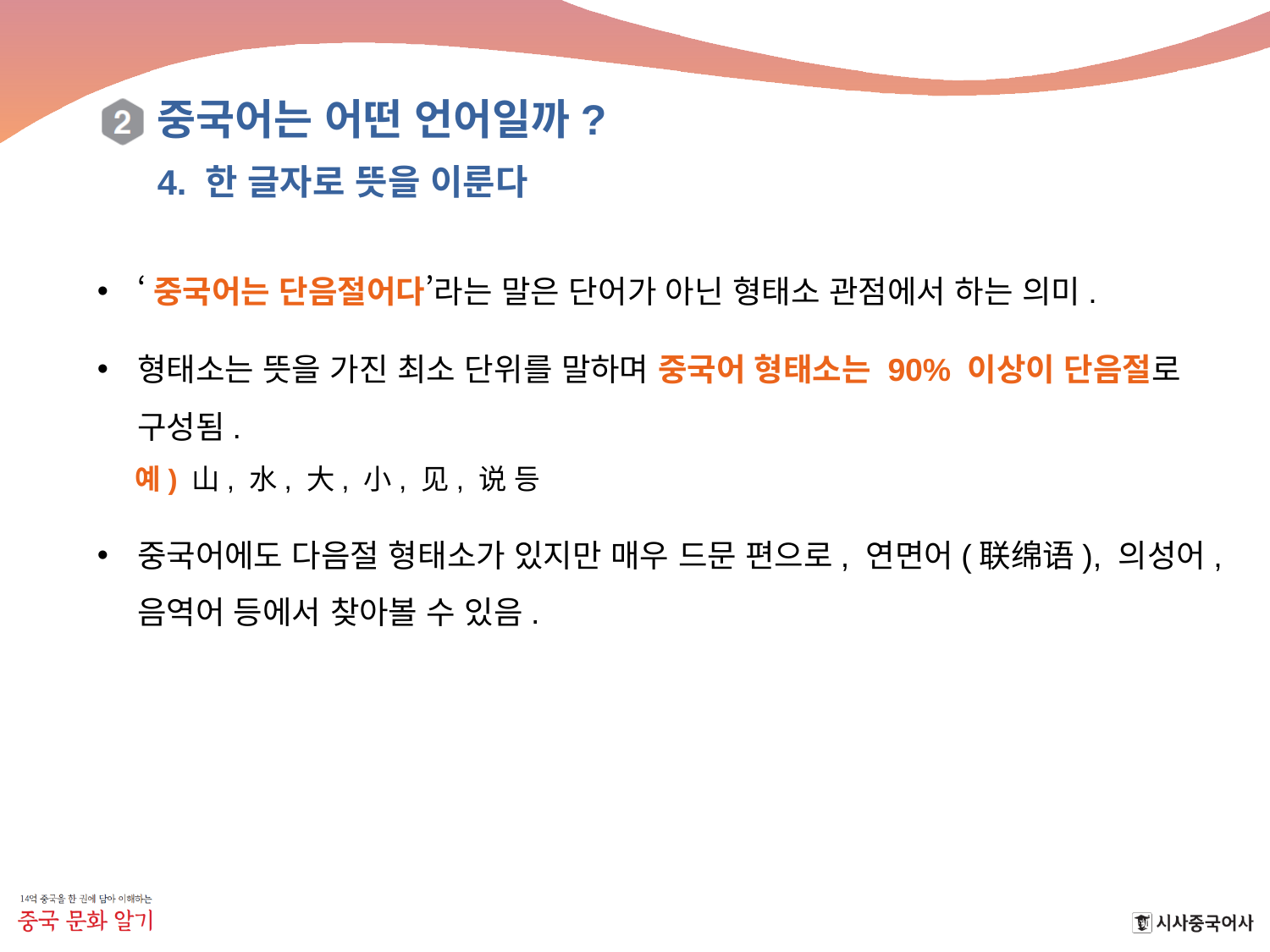

‘중국어는 단음절어다’라는 말은 단어가 아닌 형태소 관점에서 하는 의미.
형태소는 뜻을 가진 최소 단위를 말하며 중국어 형태소는 90% 이상이 단음절로 구성됨.
    예) 山, 水, 大, 小, 见, 说 등
중국어에도 다음절 형태소가 있지만 매우 드문 편으로, 연면어(联绵语), 의성어, 음역어 등에서 찾아볼 수 있음.